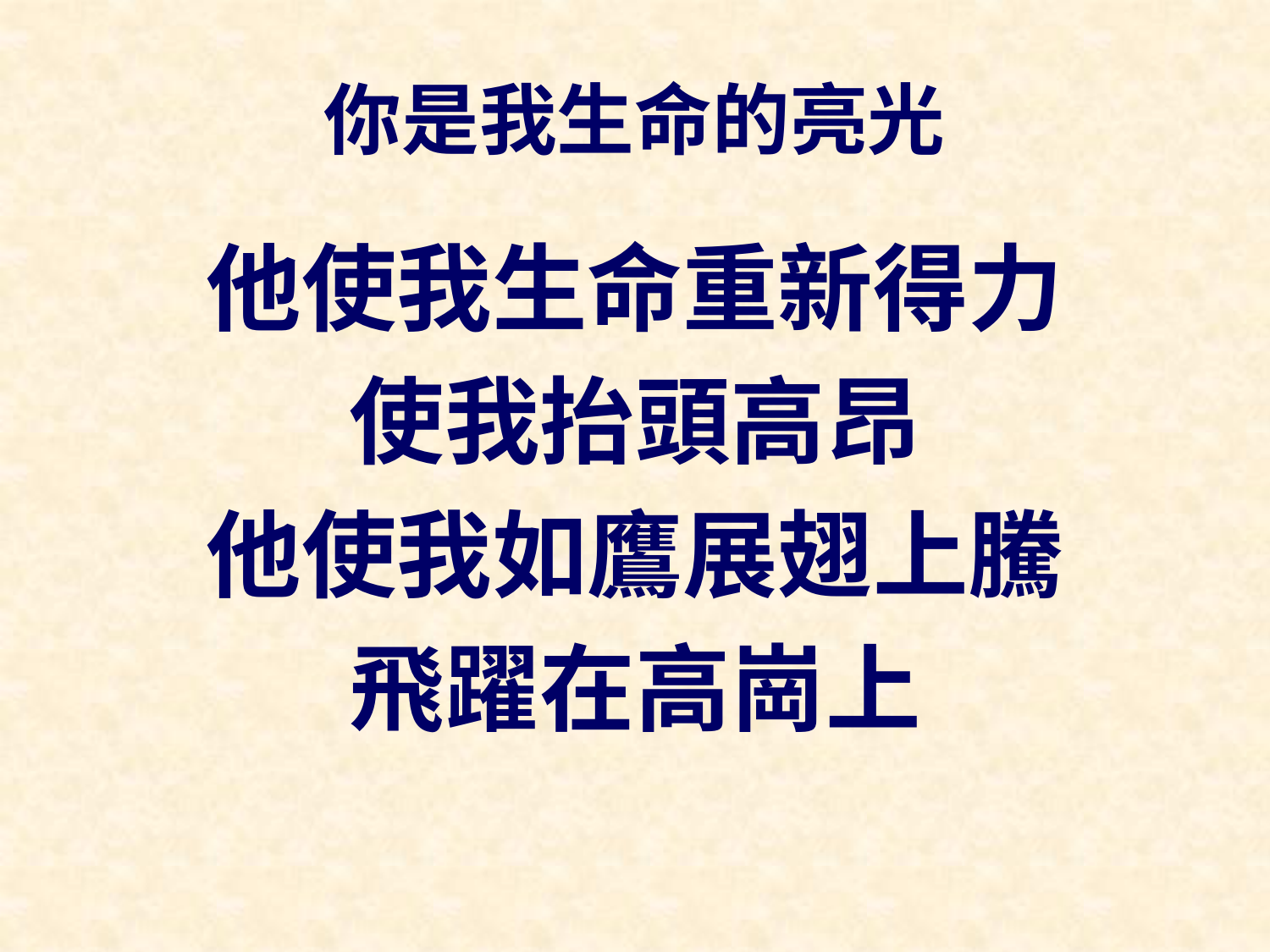

# 你是我生命的亮光
他使我生命重新得力
使我抬頭高昂
他使我如鷹展翅上騰
飛躍在高崗上